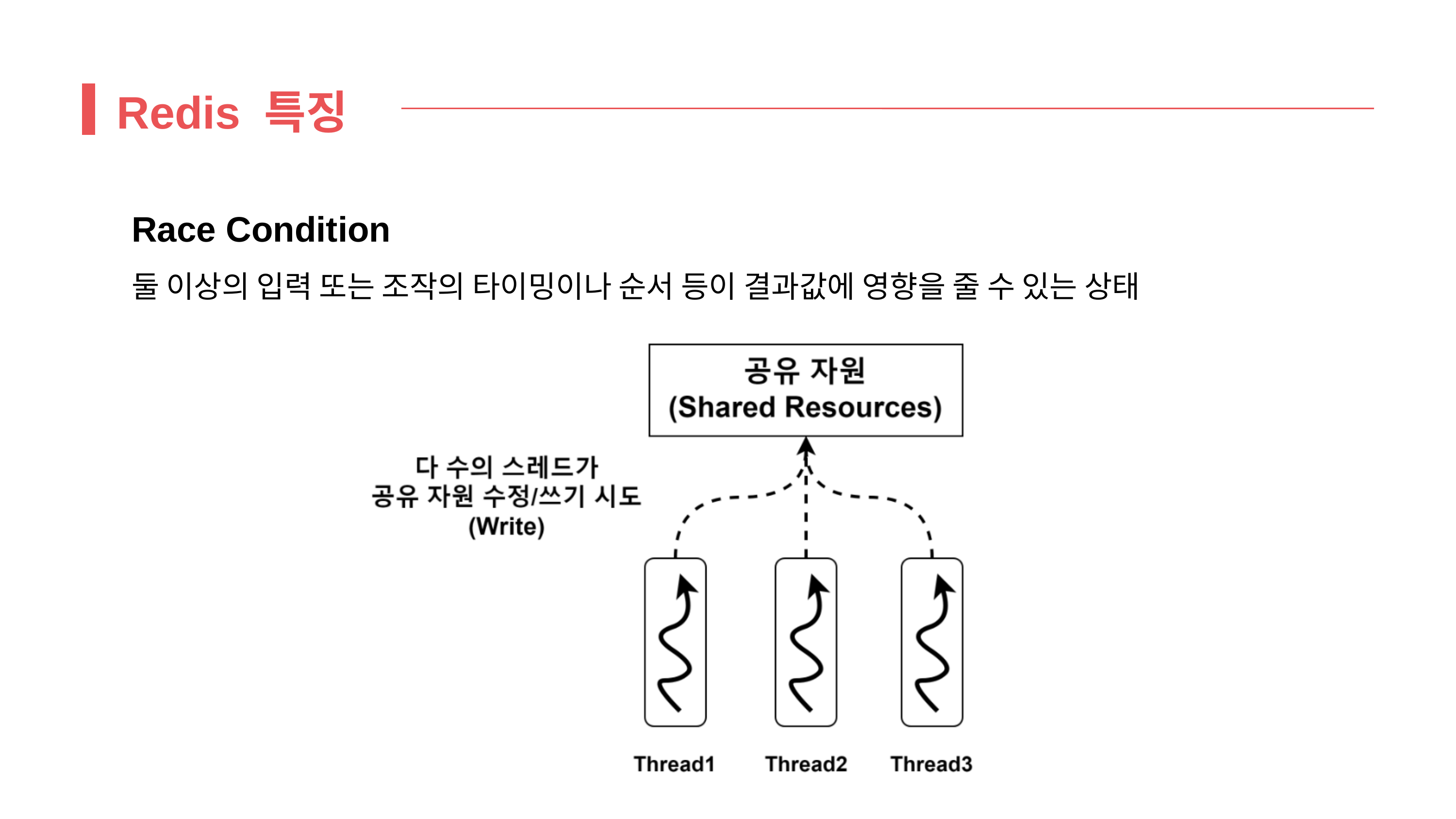

Redis 특징

Race Condition
둘 이상의 입력 또는 조작의 타이밍이나 순서 등이 결과값에 영향을 줄 수 있는 상태